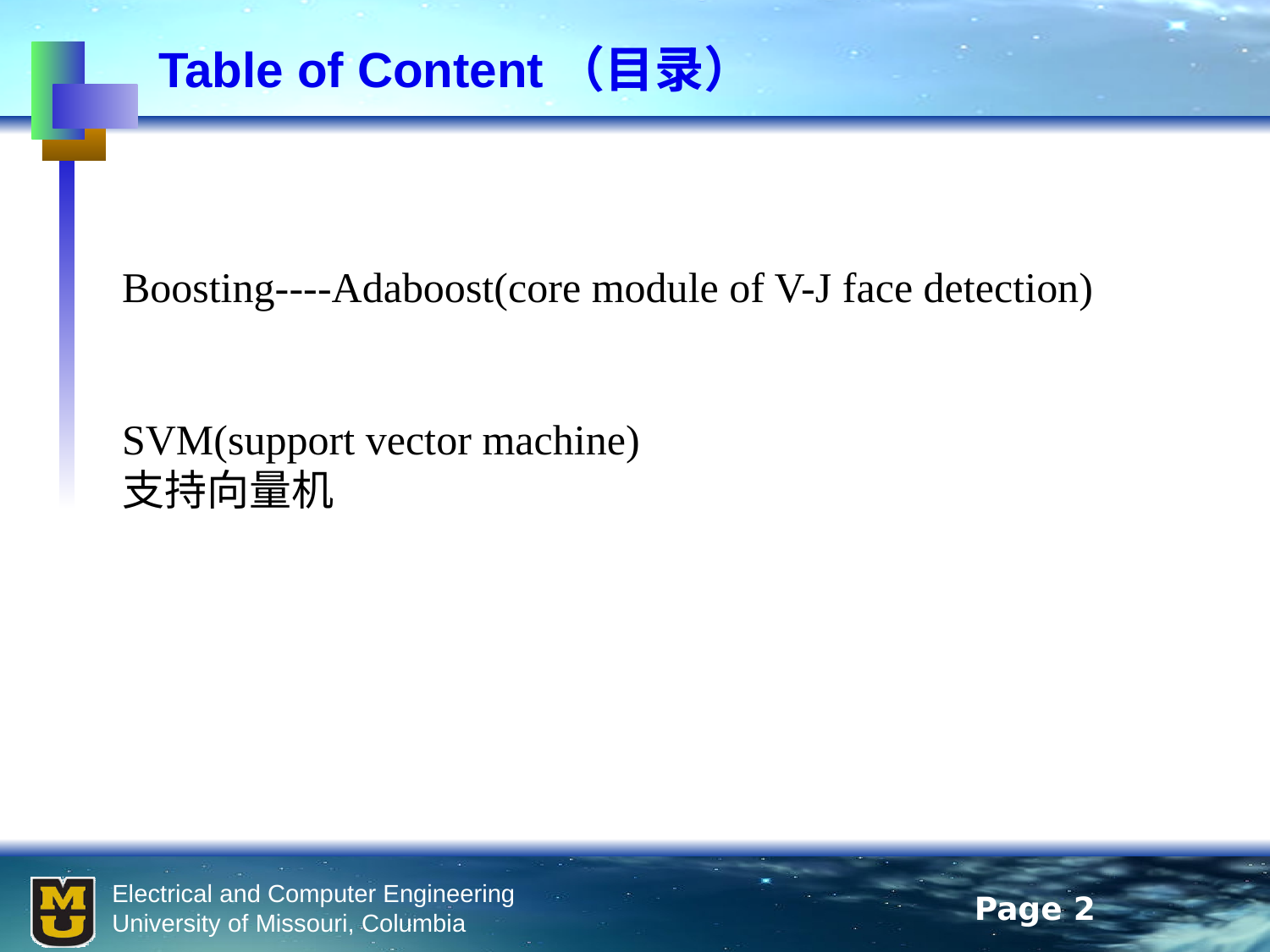

Table of Content（目录）
Boosting----Adaboost(core module of V-J face detection)

SVM(support vector machine)
支持向量机